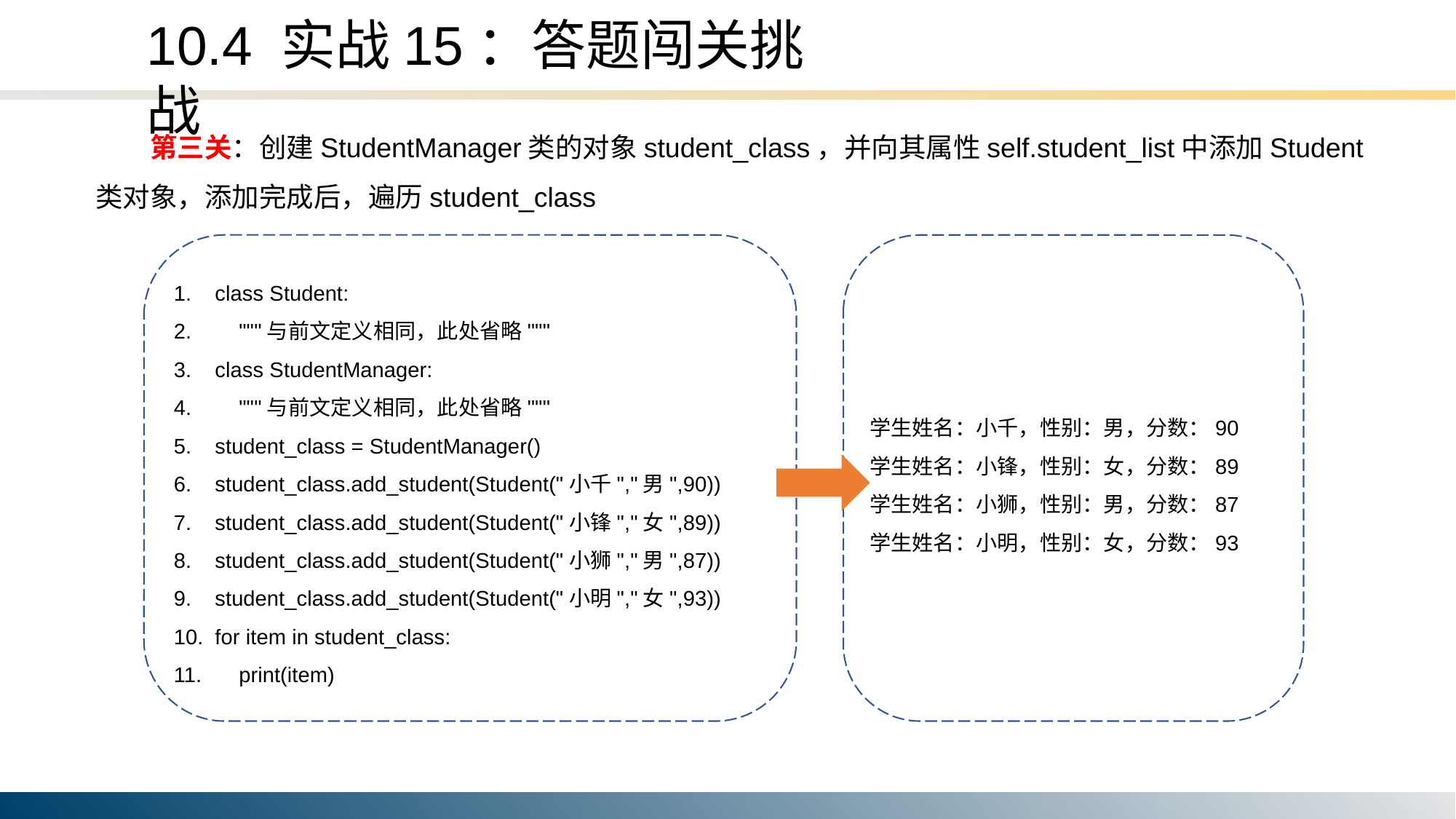

10.4 实战15：答题闯关挑战
第三关：创建StudentManager类的对象student_class，并向其属性self.student_list中添加Student类对象，添加完成后，遍历student_class

class Student:
    """与前文定义相同，此处省略"""
class StudentManager:
    """与前文定义相同，此处省略"""
student_class = StudentManager()
student_class.add_student(Student("小千","男",90))
student_class.add_student(Student("小锋","女",89))
student_class.add_student(Student("小狮","男",87))
student_class.add_student(Student("小明","女",93))
for item in student_class:
    print(item)
学生姓名：小千，性别：男，分数：90
学生姓名：小锋，性别：女，分数：89
学生姓名：小狮，性别：男，分数：87
学生姓名：小明，性别：女，分数：93